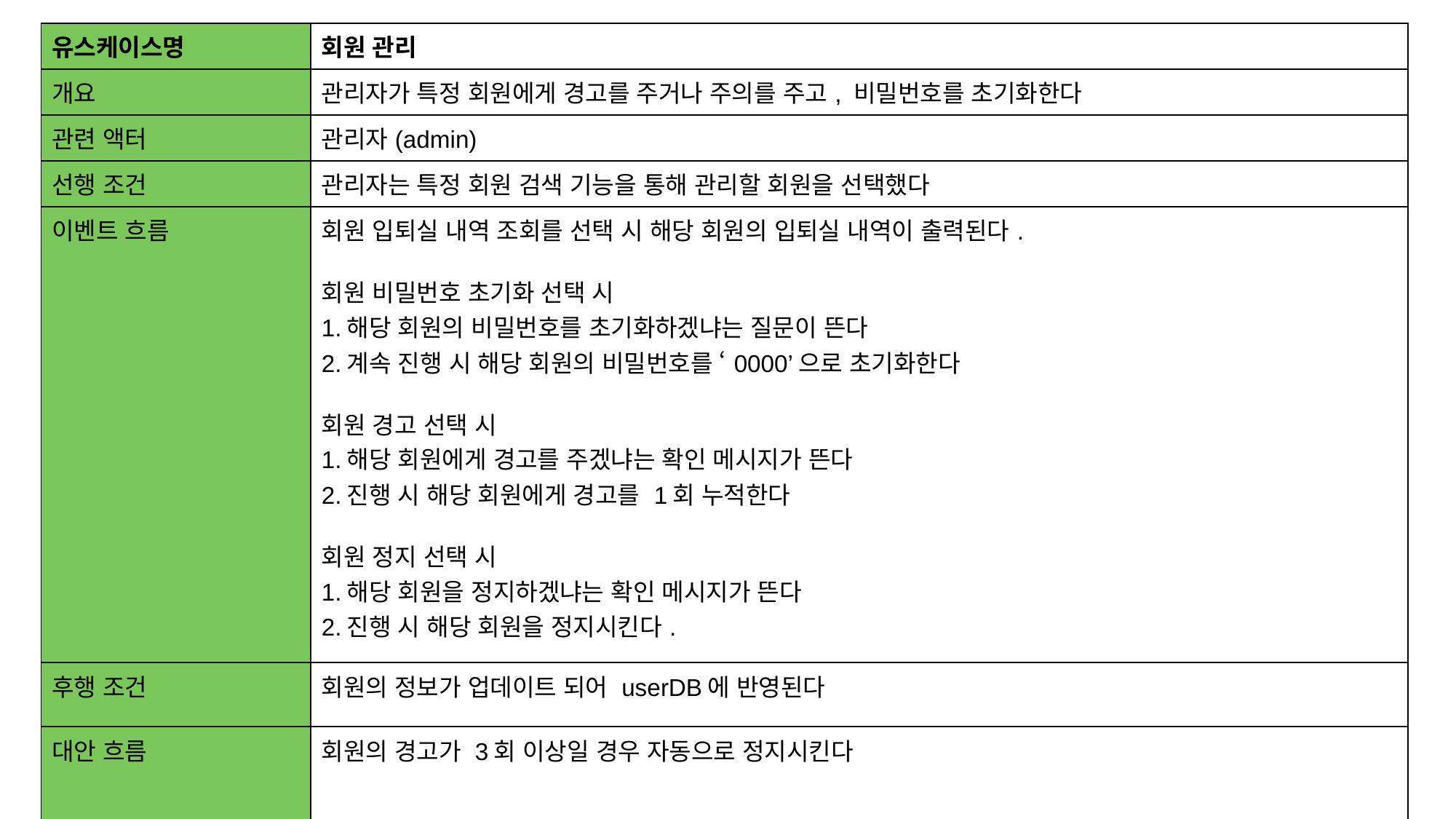

| 유스케이스명 | 회원 관리 |
| --- | --- |
| 개요 | 관리자가 특정 회원에게 경고를 주거나 주의를 주고, 비밀번호를 초기화한다 |
| 관련 액터 | 관리자(admin) |
| 선행 조건 | 관리자는 특정 회원 검색 기능을 통해 관리할 회원을 선택했다 |
| 이벤트 흐름 | 회원 입퇴실 내역 조회를 선택 시 해당 회원의 입퇴실 내역이 출력된다. 회원 비밀번호 초기화 선택 시 1.해당 회원의 비밀번호를 초기화하겠냐는 질문이 뜬다 2.계속 진행 시 해당 회원의 비밀번호를 ‘0000’으로 초기화한다 회원 경고 선택 시 1.해당 회원에게 경고를 주겠냐는 확인 메시지가 뜬다 2.진행 시 해당 회원에게 경고를 1회 누적한다 회원 정지 선택 시 1.해당 회원을 정지하겠냐는 확인 메시지가 뜬다 2.진행 시 해당 회원을 정지시킨다. |
| 후행 조건 | 회원의 정보가 업데이트 되어 userDB에 반영된다 |
| 대안 흐름 | 회원의 경고가 3회 이상일 경우 자동으로 정지시킨다 |